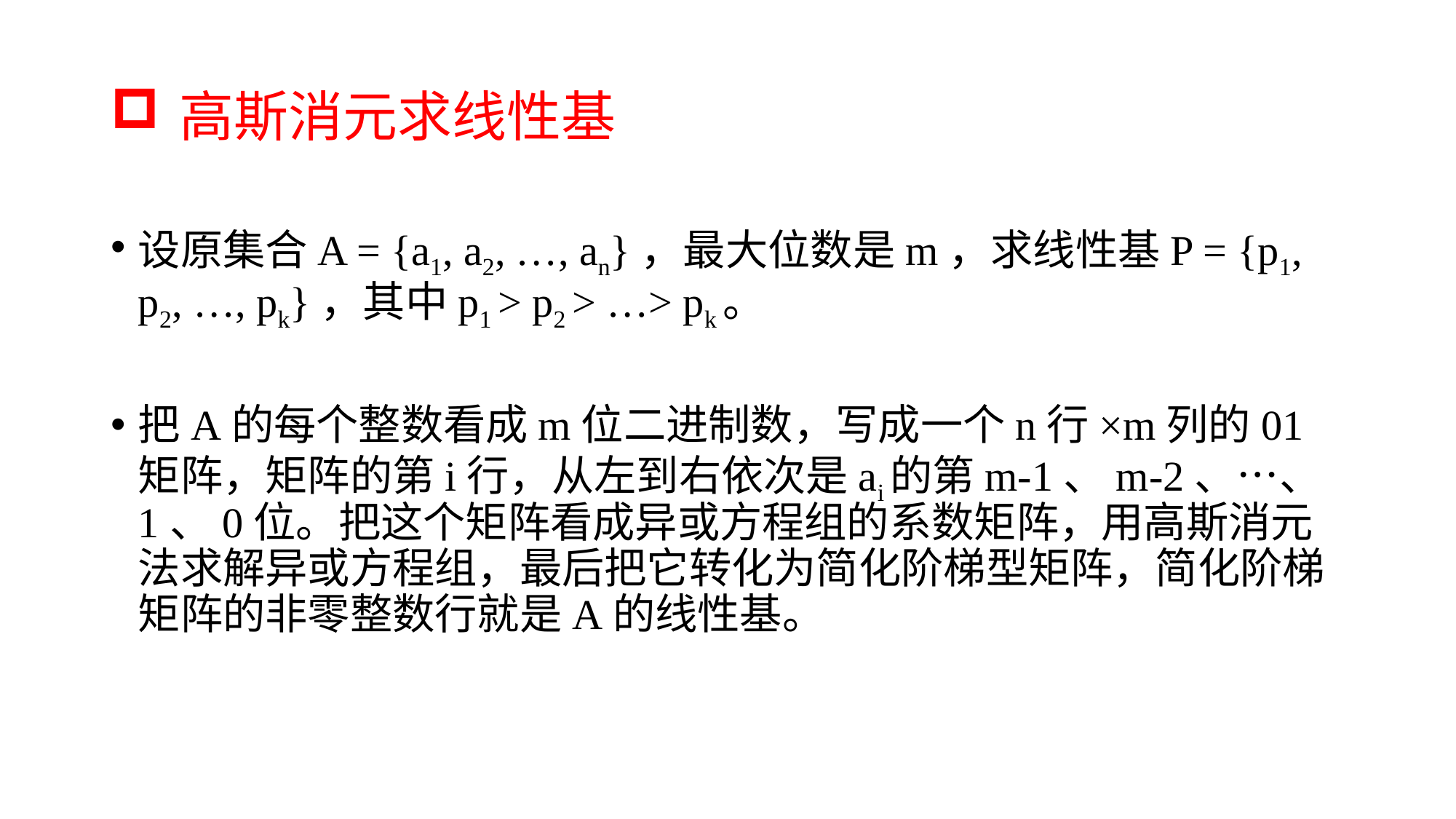

# 高斯消元求线性基
设原集合A = {a1, a2, …, an}，最大位数是m，求线性基P = {p1, p2, …, pk}，其中p1 > p2 > …> pk。

把A的每个整数看成m位二进制数，写成一个n行×m列的01矩阵，矩阵的第i行，从左到右依次是ai的第m-1、m-2、…、1、0位。把这个矩阵看成异或方程组的系数矩阵，用高斯消元法求解异或方程组，最后把它转化为简化阶梯型矩阵，简化阶梯矩阵的非零整数行就是A的线性基。